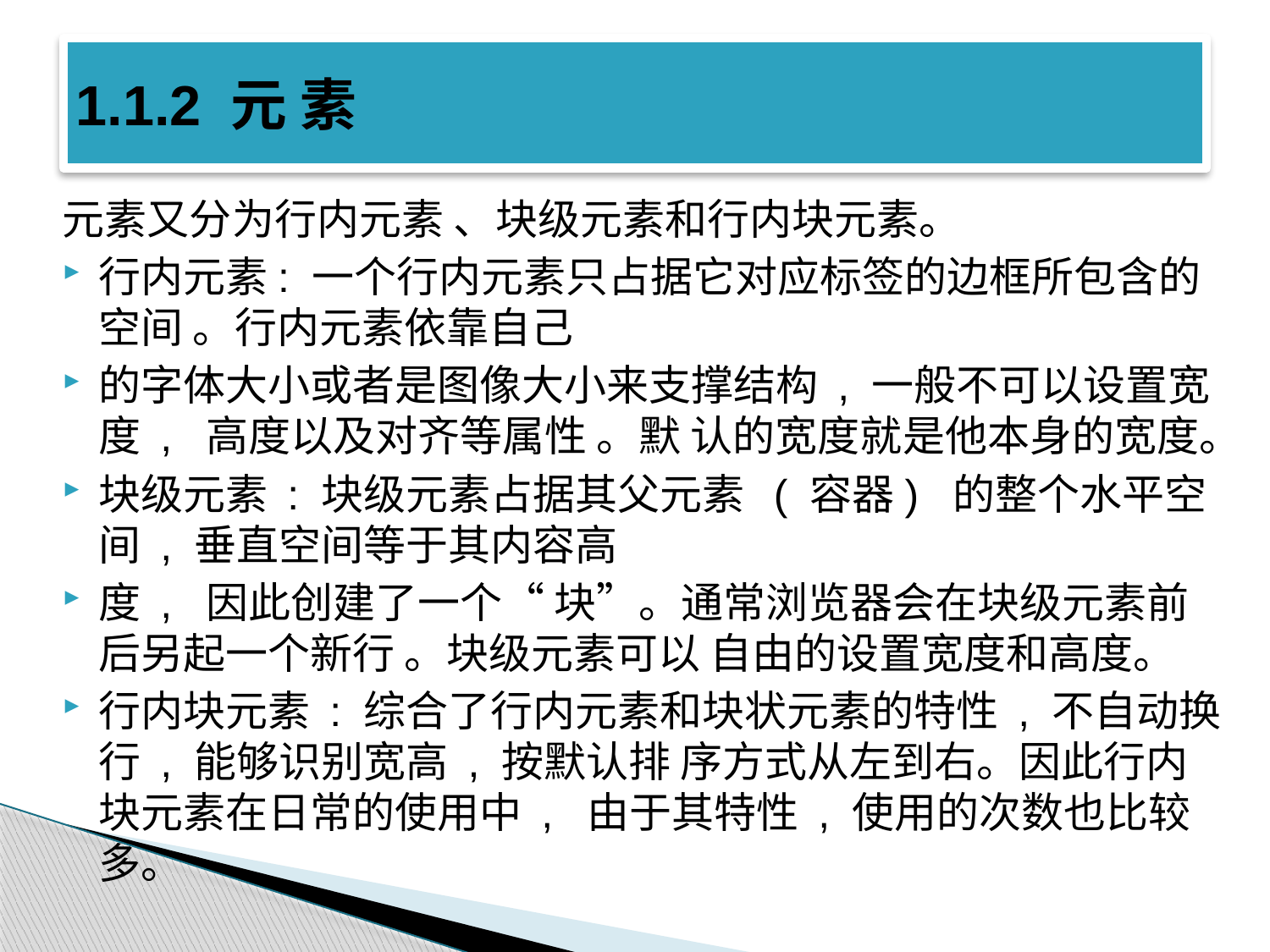

# 1.1.2 元 素
元素又分为行内元素 、块级元素和行内块元素。
行内元素: 一个行内元素只占据它对应标签的边框所包含的空间 。行内元素依靠自己
的字体大小或者是图像大小来支撑结构 , 一般不可以设置宽度 ,  高度以及对齐等属性 。默 认的宽度就是他本身的宽度。
块级元素 : 块级元素占据其父元素  ( 容器)  的整个水平空间 , 垂直空间等于其内容高
度 ,  因此创建了一个“ 块”。通常浏览器会在块级元素前后另起一个新行 。块级元素可以 自由的设置宽度和高度。
行内块元素 : 综合了行内元素和块状元素的特性 , 不自动换行 , 能够识别宽高 , 按默认排 序方式从左到右。因此行内块元素在日常的使用中 ,  由于其特性 , 使用的次数也比较多。